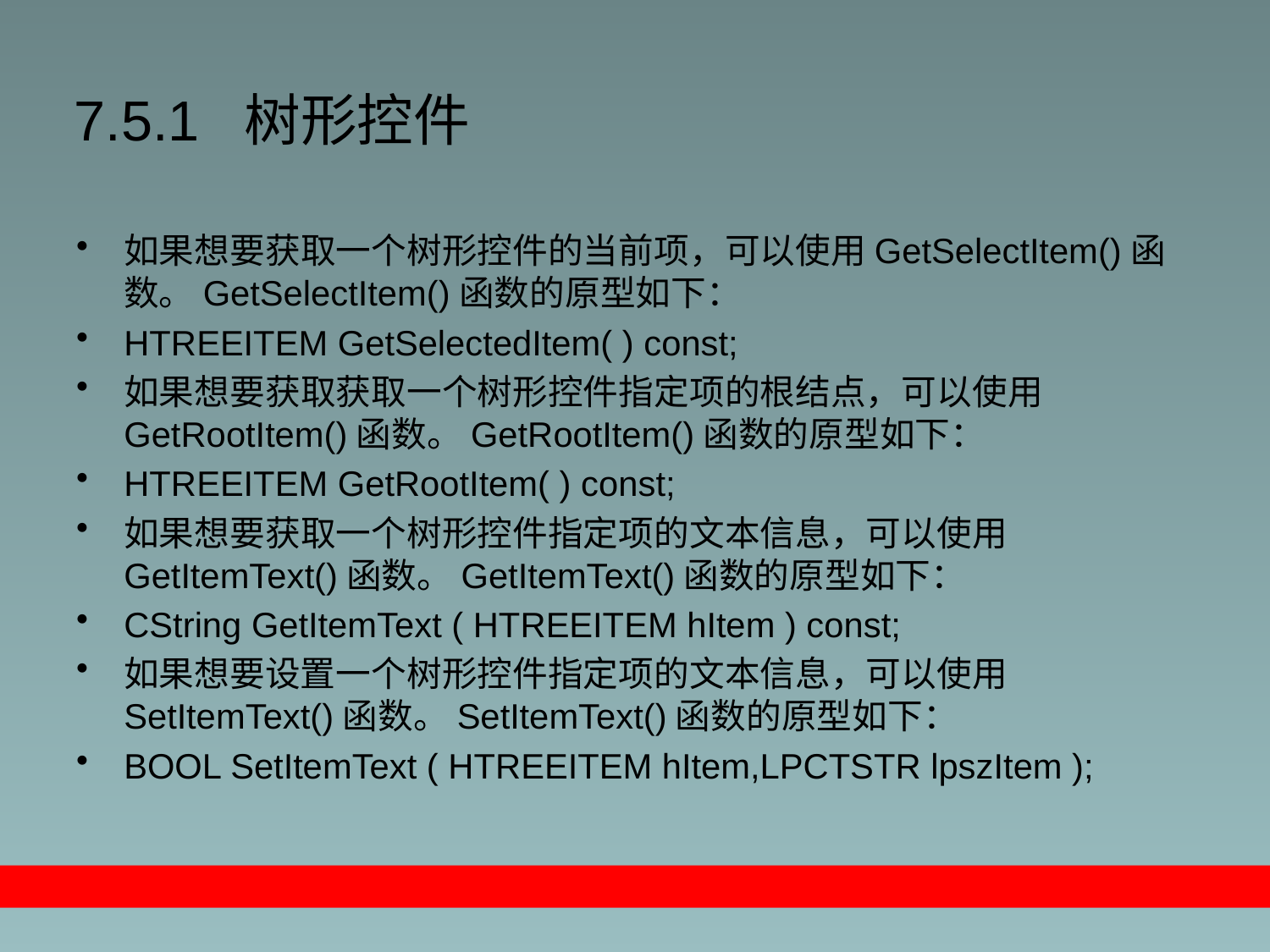

# 7.5.1  树形控件
如果想要获取一个树形控件的当前项，可以使用GetSelectItem()函数。GetSelectItem()函数的原型如下：
HTREEITEM GetSelectedItem( ) const;
如果想要获取获取一个树形控件指定项的根结点，可以使用GetRootItem()函数。GetRootItem()函数的原型如下：
HTREEITEM GetRootItem( ) const;
如果想要获取一个树形控件指定项的文本信息，可以使用GetItemText()函数。GetItemText()函数的原型如下：
CString GetItemText ( HTREEITEM hItem ) const;
如果想要设置一个树形控件指定项的文本信息，可以使用SetItemText()函数。SetItemText()函数的原型如下：
BOOL SetItemText ( HTREEITEM hItem,LPCTSTR lpszItem );